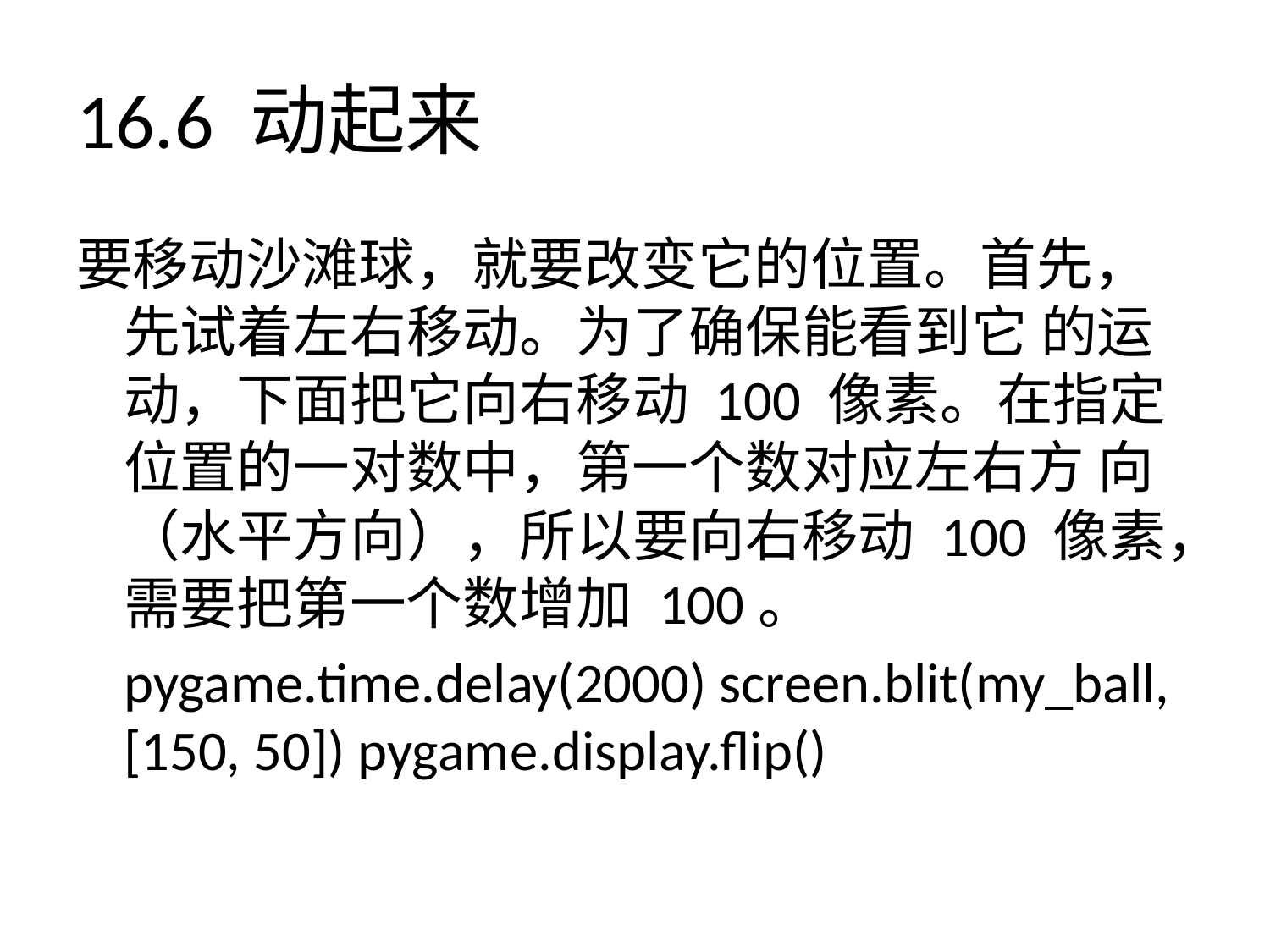

# 16.6 动起来
要移动沙滩球，就要改变它的位置。首先，先试着左右移动。为了确保能看到它 的运动，下面把它向右移动 100 像素。在指定位置的一对数中，第一个数对应左右方 向（水平方向），所以要向右移动 100 像素，需要把第一个数增加 100。
	pygame.time.delay(2000) screen.blit(my_ball,[150, 50]) pygame.display.flip()